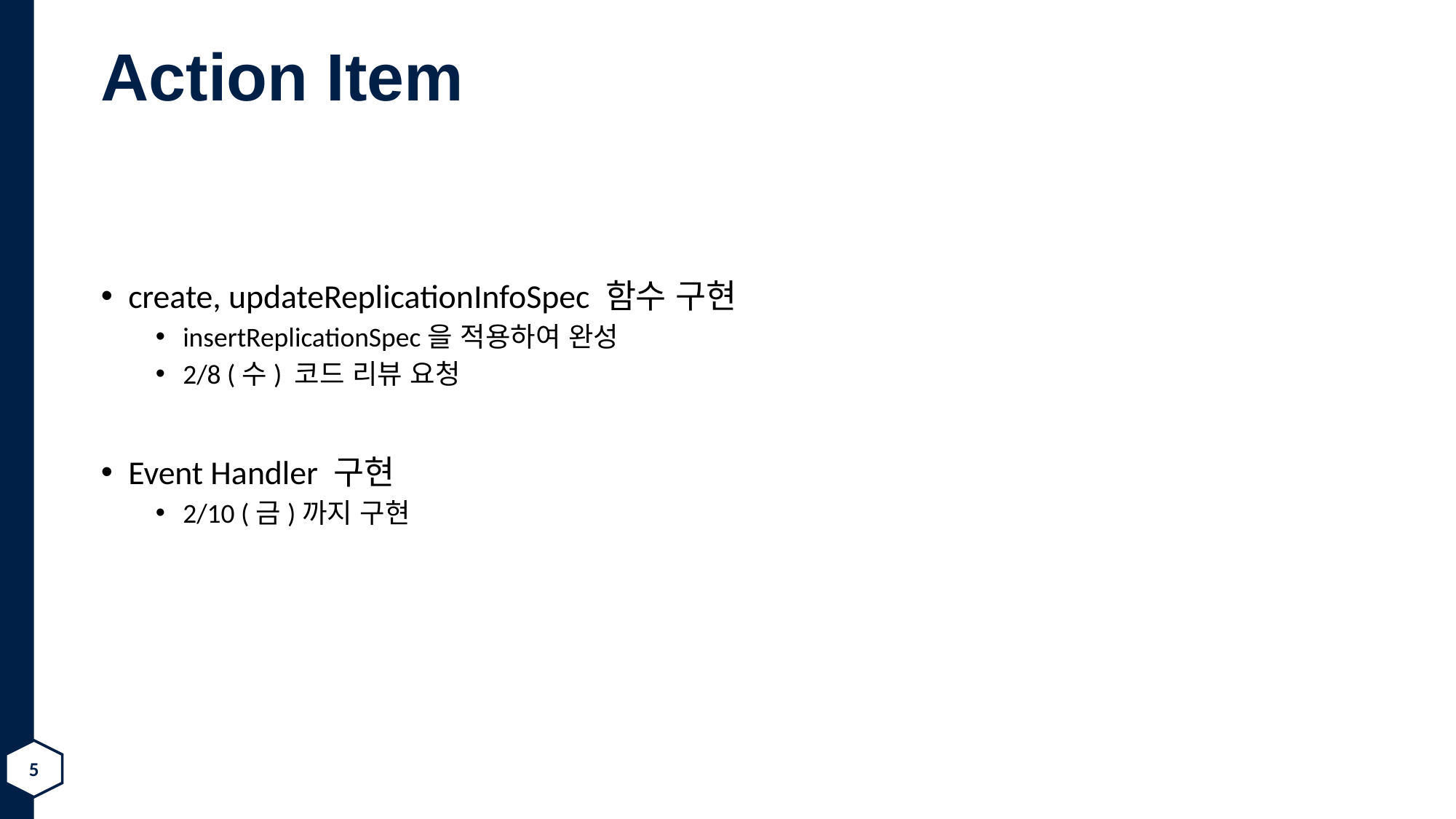

# Action Item

create, updateReplicationInfoSpec 함수 구현
insertReplicationSpec을 적용하여 완성
2/8 (수) 코드 리뷰 요청

Event Handler 구현
2/10 (금)까지 구현